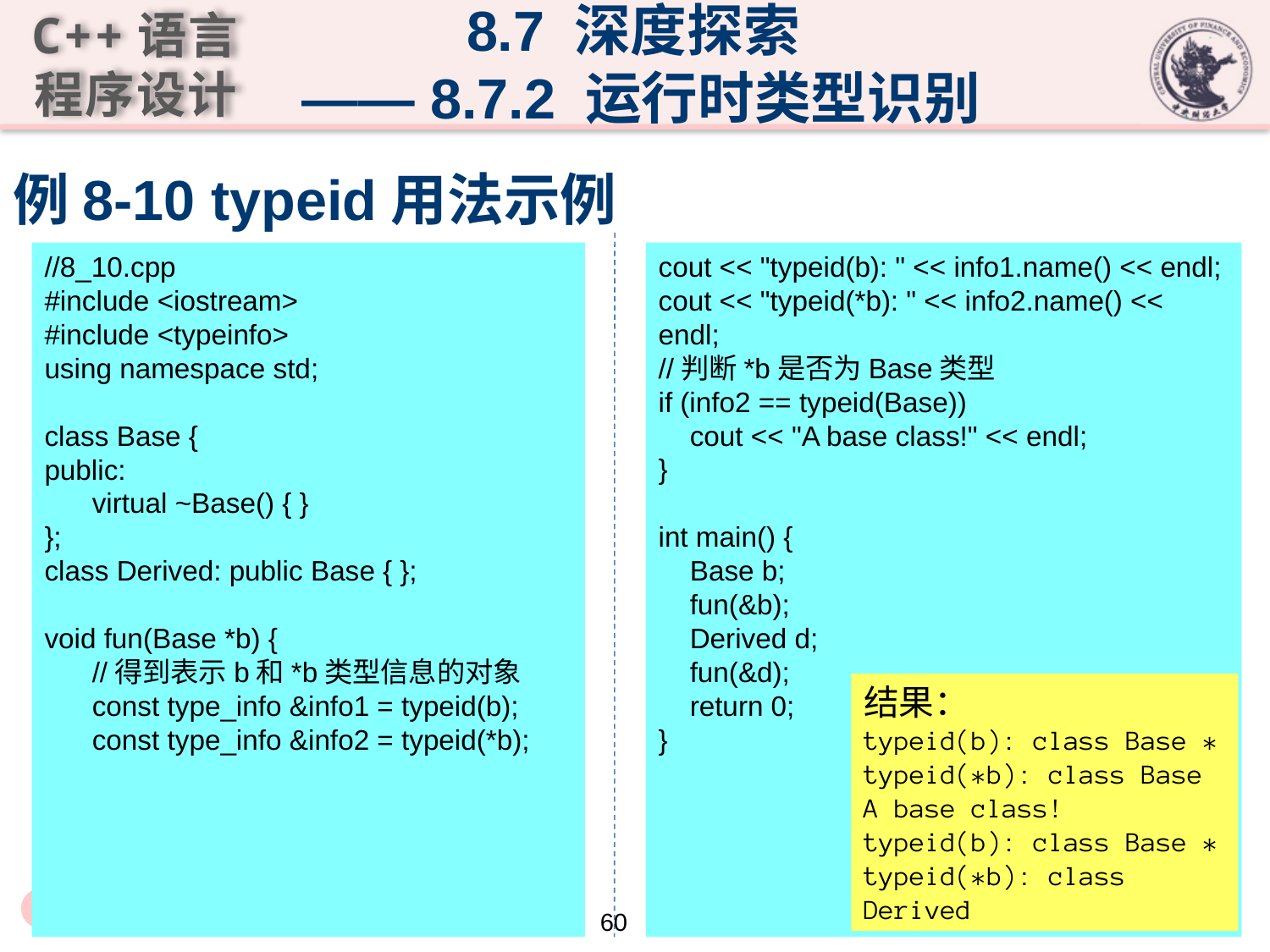

8.7 深度探索
 —— 8.7.2 运行时类型识别
# 例8-10 typeid用法示例
cout << "typeid(b): " << info1.name() << endl;
cout << "typeid(*b): " << info2.name() << endl;
//判断*b是否为Base类型
if (info2 == typeid(Base))
    cout << "A base class!" << endl;
}

int main() {
    Base b;
    fun(&b);
    Derived d;
    fun(&d);
    return 0;
}

//8_10.cpp
#include <iostream>
#include <typeinfo>
using namespace std;

class Base {
public:
	virtual ~Base() { }
};
class Derived: public Base { };

void fun(Base *b) {
	//得到表示b和*b类型信息的对象
	const type_info &info1 = typeid(b);
	const type_info &info2 = typeid(*b);

结果：
typeid(b): class Base *
typeid(*b): class Base
A base class!
typeid(b): class Base *
typeid(*b): class Derived
60